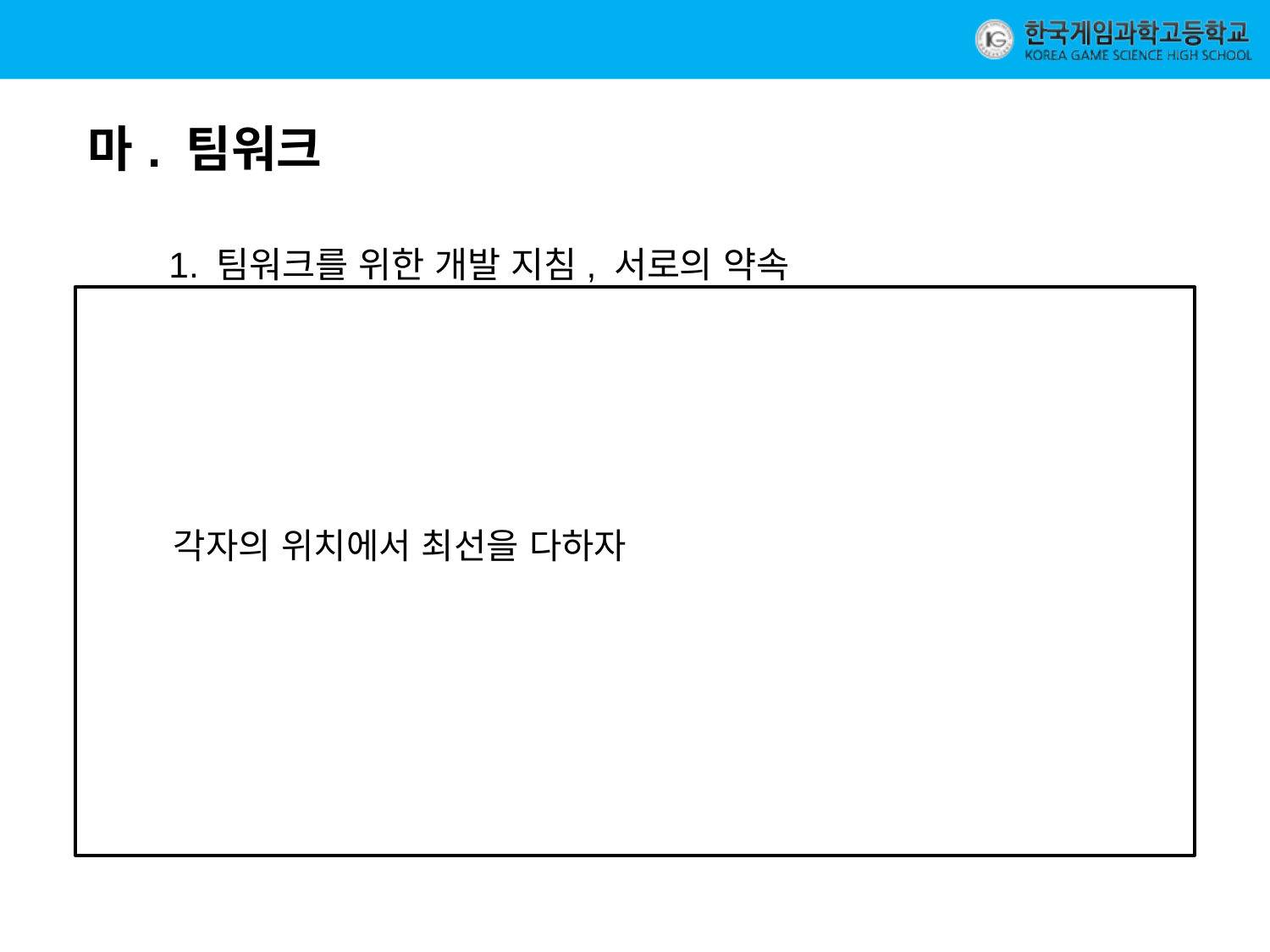

마. 팀워크
1. 팀워크를 위한 개발 지침, 서로의 약속

각자의 위치에서 최선을 다하자